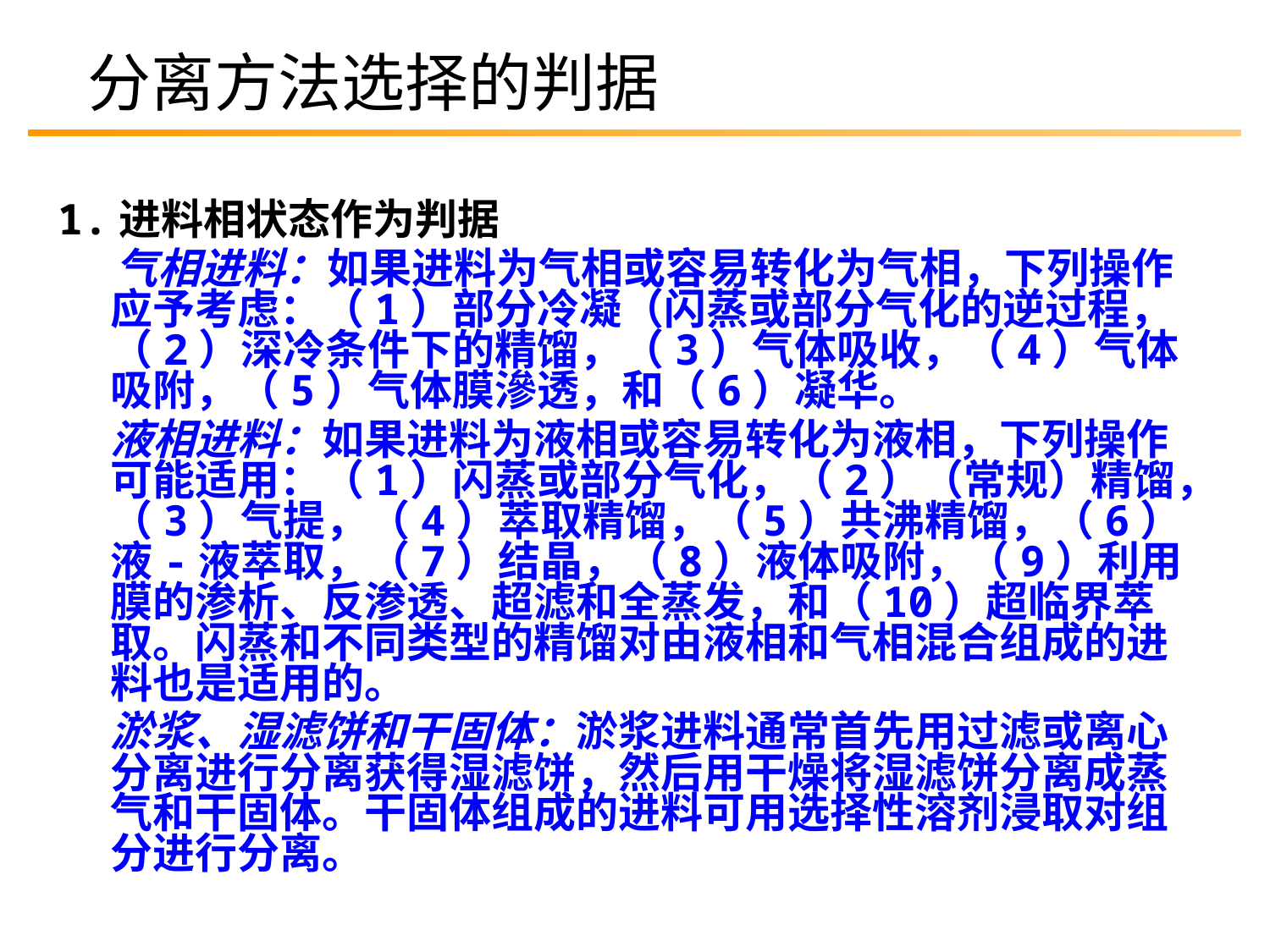

# 分离方法选择的判据
1.进料相状态作为判据
     气相进料：如果进料为气相或容易转化为气相，下列操作应予考虑：（1）部分冷凝（闪蒸或部分气化的逆过程，（2）深冷条件下的精馏，（3）气体吸收，（4）气体吸附，（5）气体膜滲透，和（6）凝华。
	液相进料：如果进料为液相或容易转化为液相，下列操作可能适用：（1）闪蒸或部分气化，（2）（常规）精馏，（3）气提，（4）萃取精馏，（5）共沸精馏，（6）液-液萃取，（7）结晶，（8）液体吸附，（9）利用膜的渗析、反渗透、超滤和全蒸发，和（10）超临界萃取。闪蒸和不同类型的精馏对由液相和气相混合组成的进料也是适用的。
	淤浆、湿滤饼和干固体：淤浆进料通常首先用过滤或离心分离进行分离获得湿滤饼，然后用干燥将湿滤饼分离成蒸气和干固体。干固体组成的进料可用选择性溶剂浸取对组分进行分离。